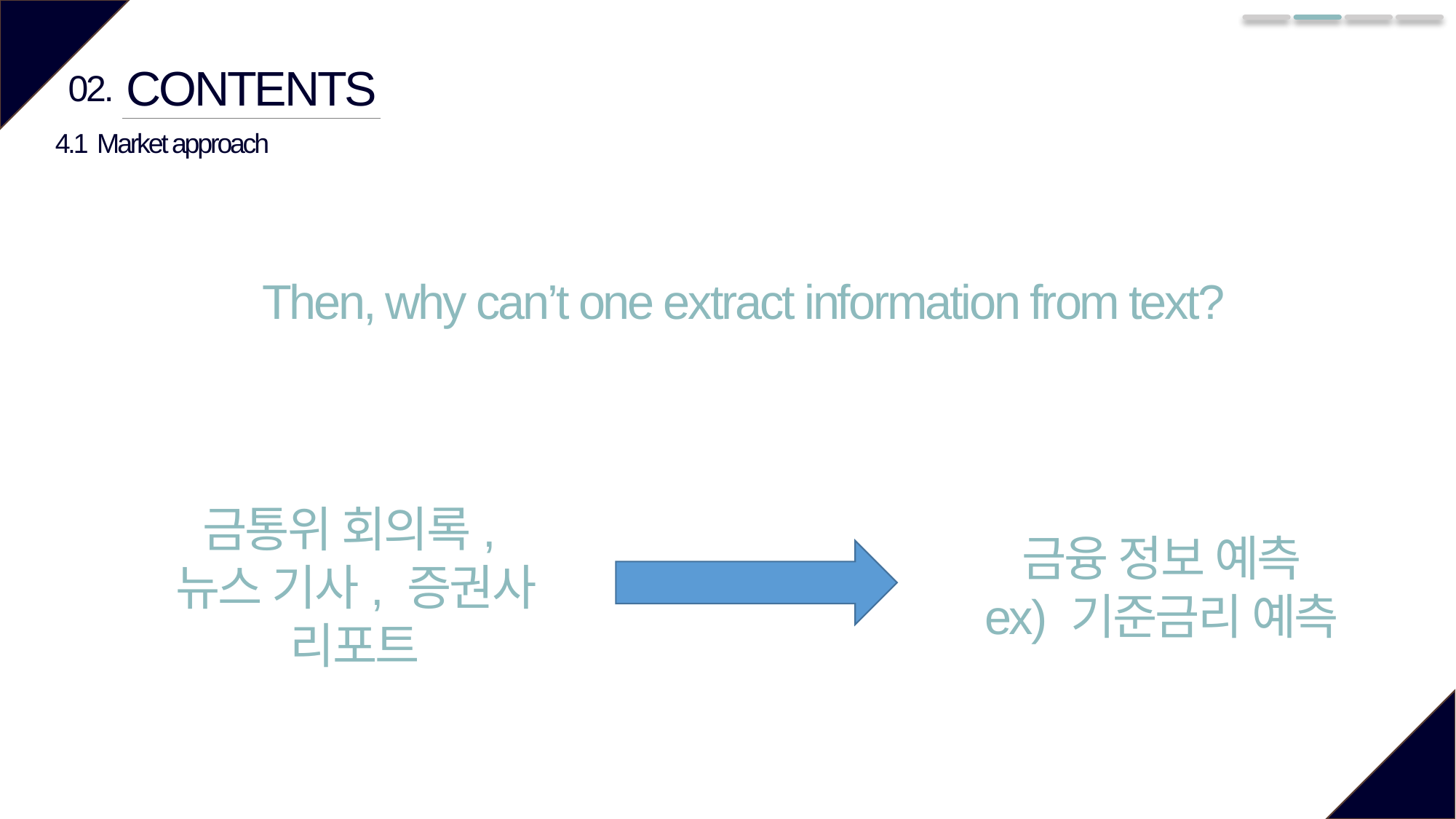

CONTENTS
02.
4.1  Market approach
Then, why can’t one extract information from text?
금통위 회의록,
뉴스 기사, 증권사 리포트
금융 정보 예측
ex) 기준금리 예측